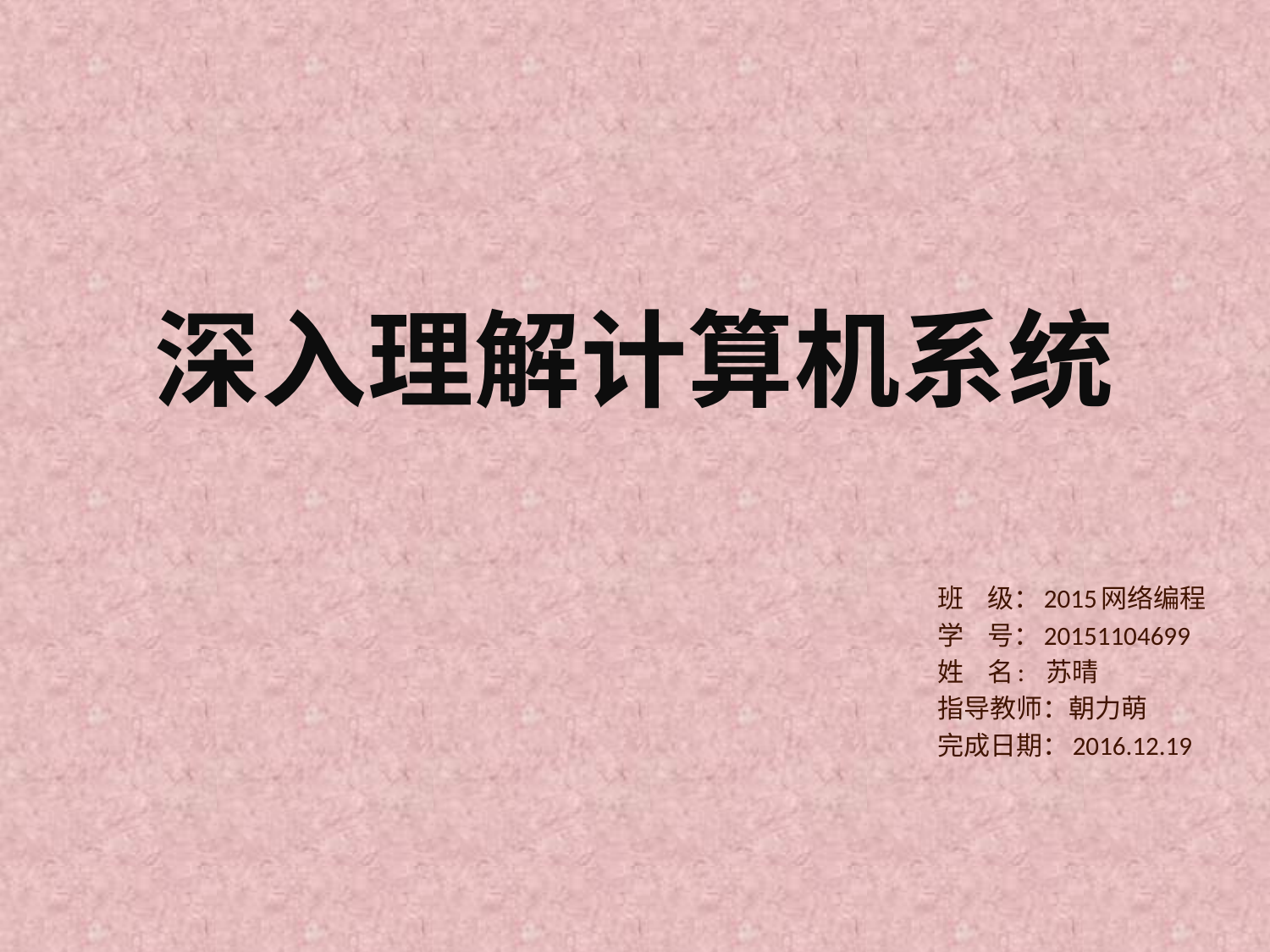

# 深入理解计算机系统
班    级：2015网络编程
学    号：20151104699
姓    名:   苏晴
指导教师：朝力萌
完成日期：2016.12.19